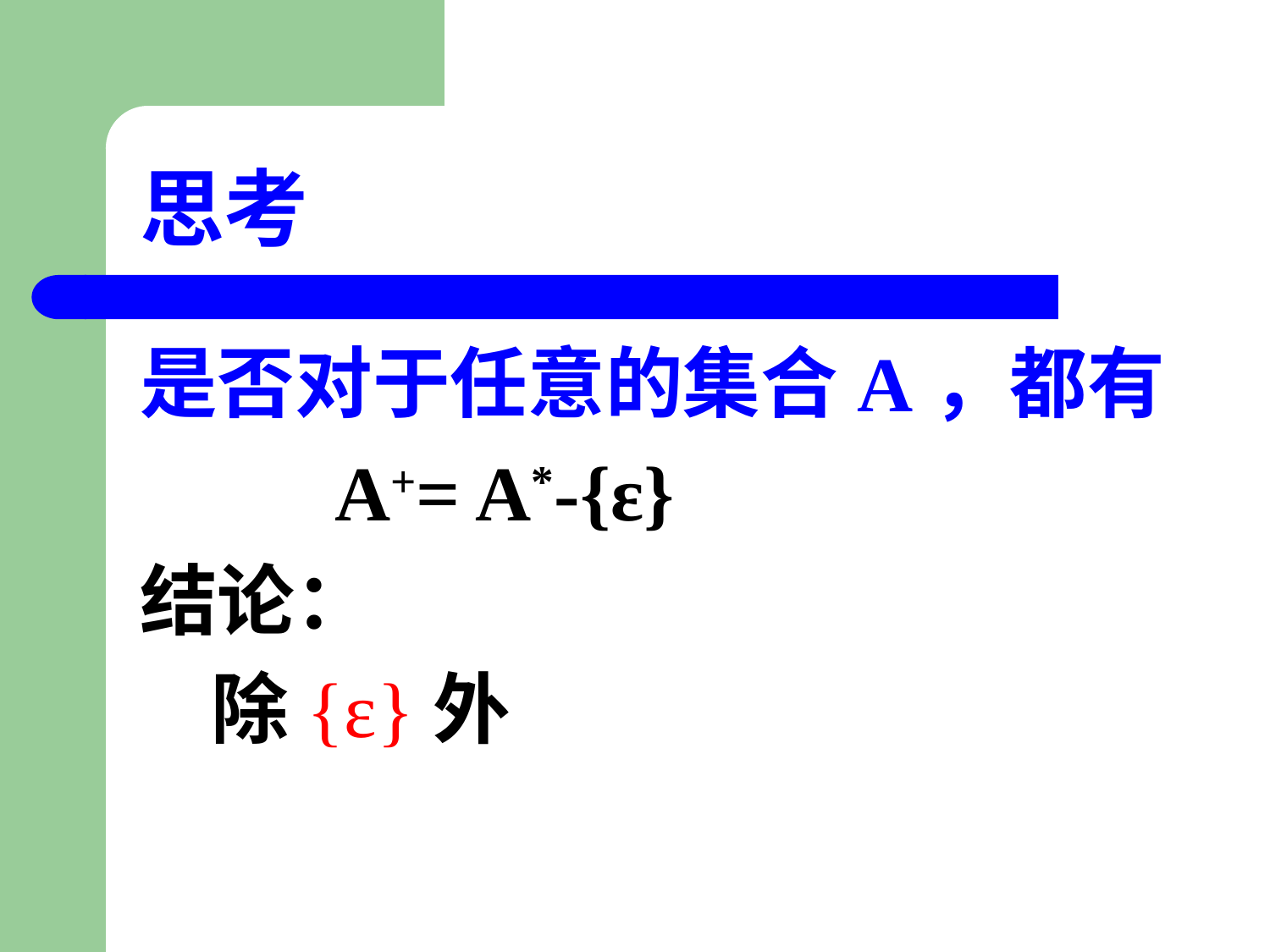

# 思考
是否对于任意的集合A，都有
          A+= A*-{ε}
结论：
   除{ε}外